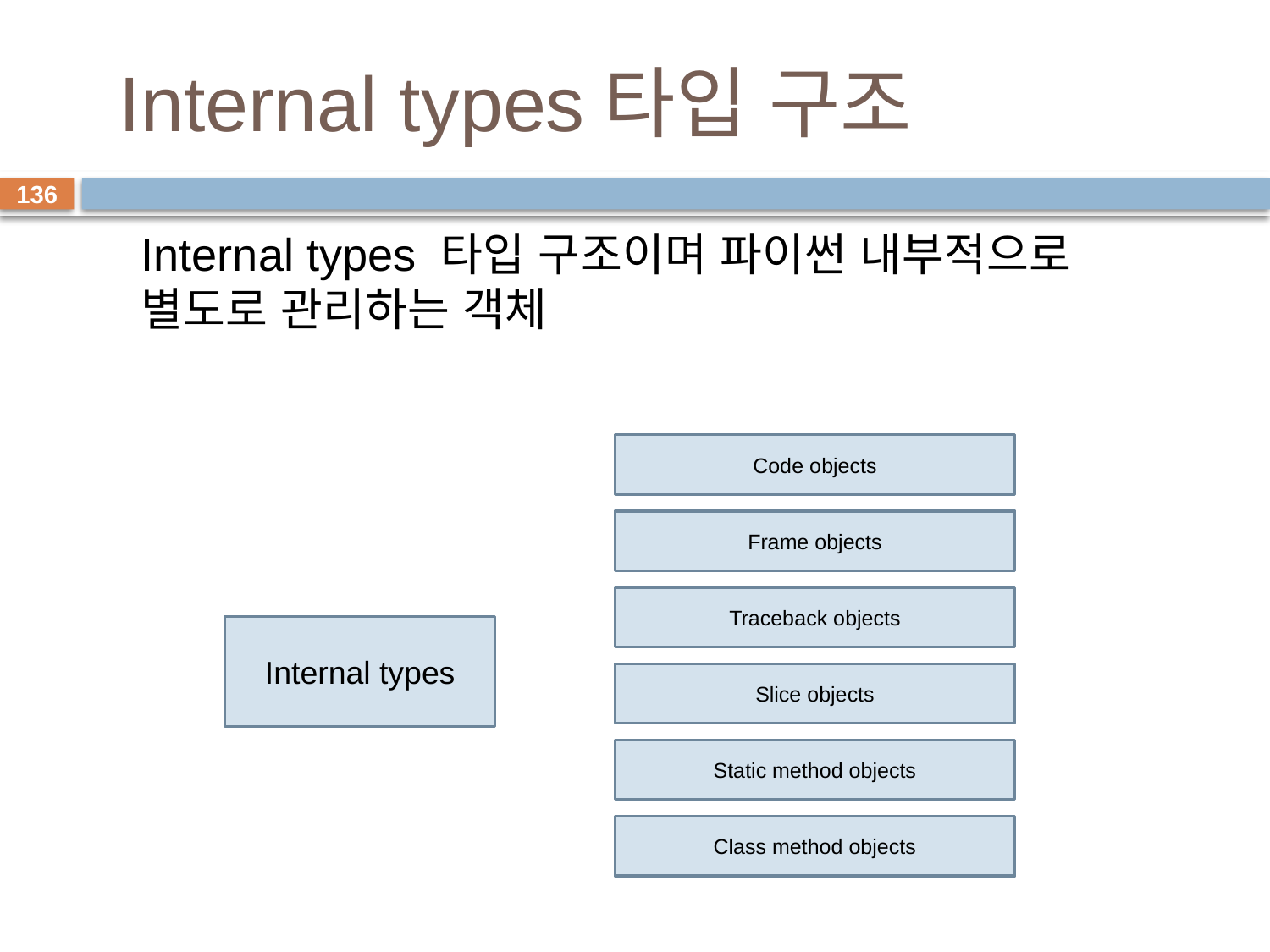

# Internal types타입 구조
136
Internal types 타입 구조이며 파이썬 내부적으로 별도로 관리하는 객체
Code objects
Frame objects
Traceback objects
Slice objects
Static method objects
Class method objects
Internal types